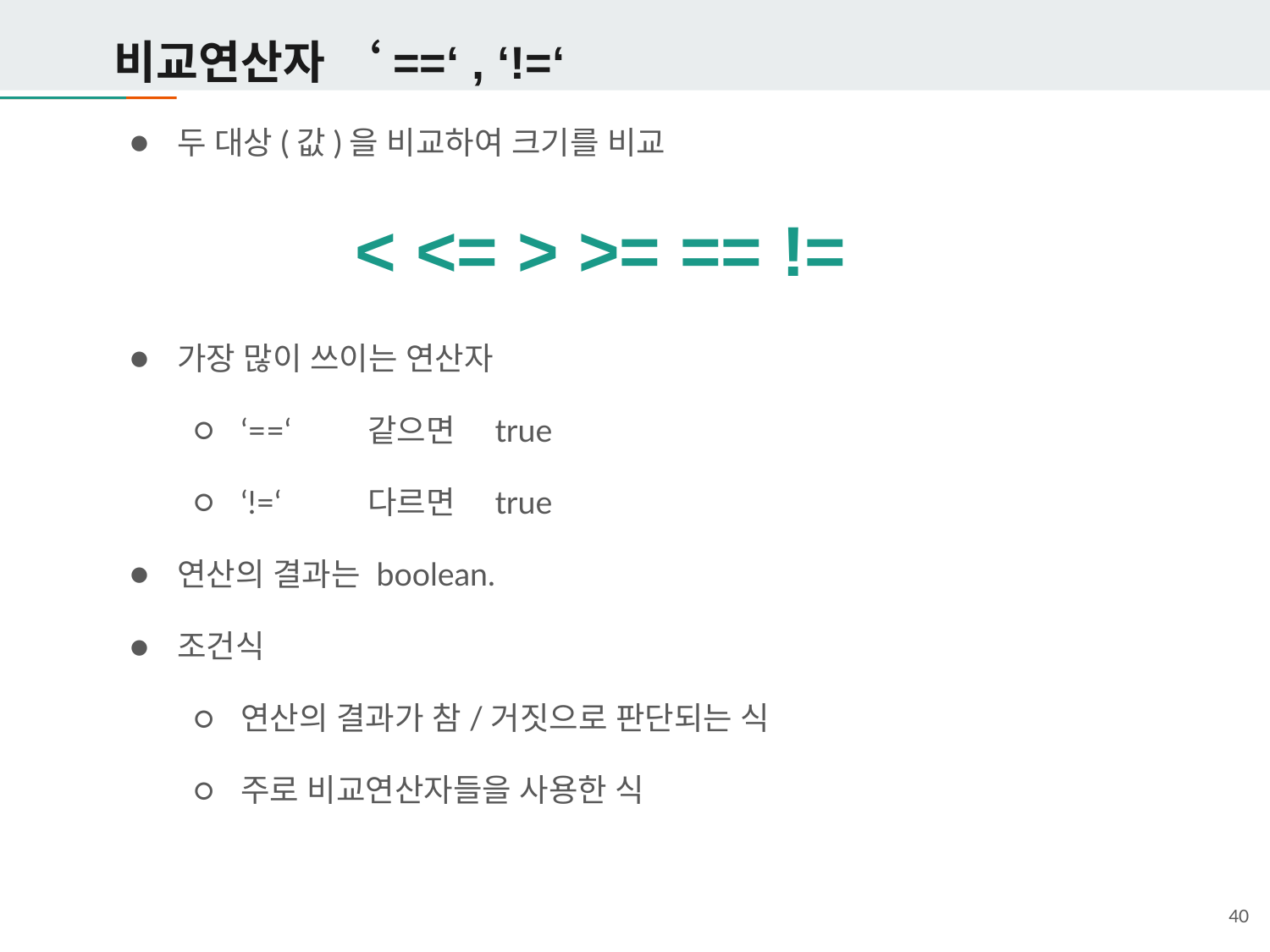

# 비교연산자 ‘==‘ , ‘!=‘
두 대상(값)을 비교하여 크기를 비교

가장 많이 쓰이는 연산자
‘==‘ 	같으면 	true
‘!=‘ 	다르면	true
연산의 결과는 boolean.
조건식
연산의 결과가 참/거짓으로 판단되는 식
주로 비교연산자들을 사용한 식
< <= > >= == !=
40